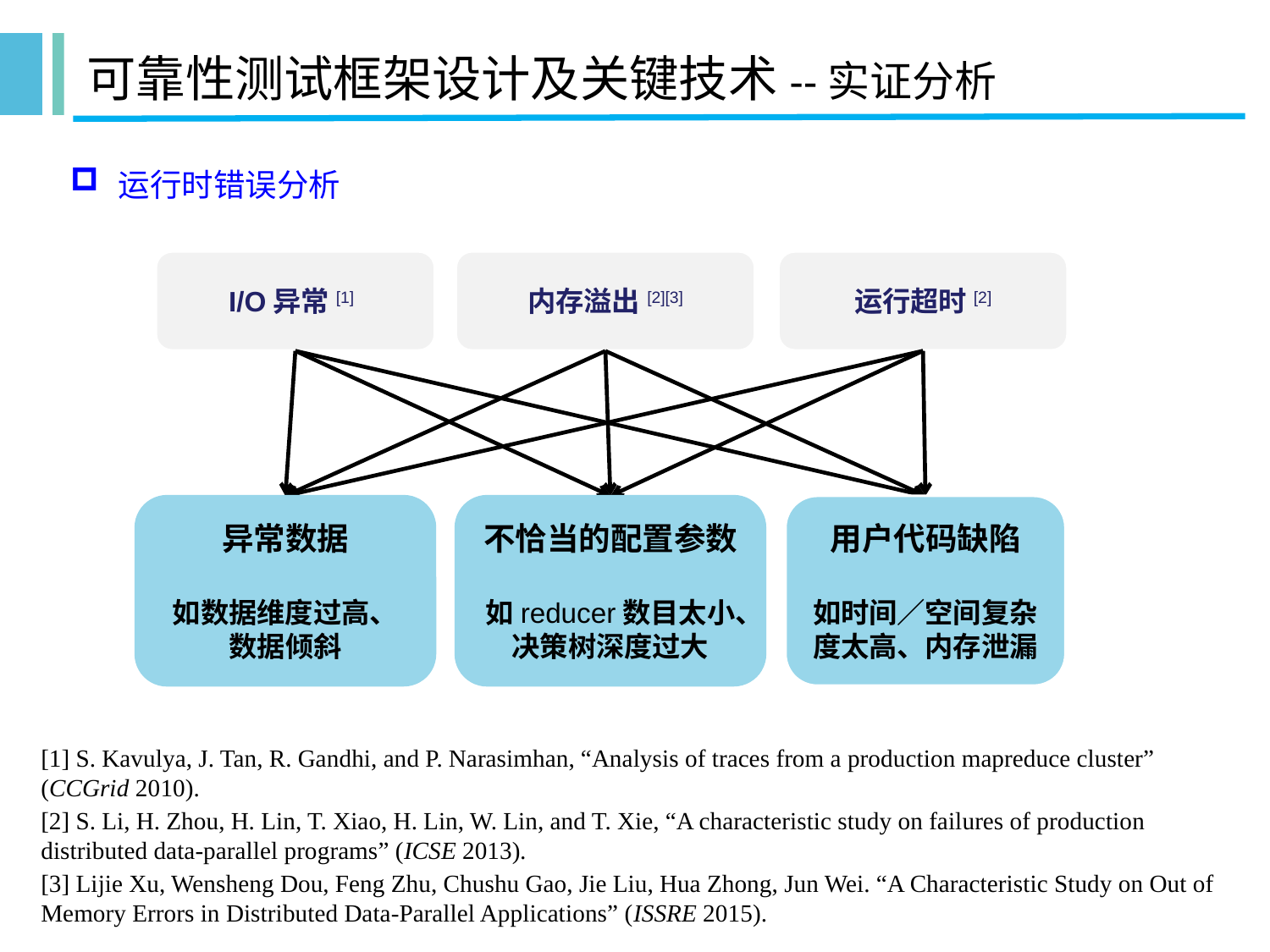

# 可靠性测试框架设计及关键技术--实证分析
运行时错误分析
内存溢出[2][3]
I/O异常[1]
运行超时[2]
异常数据

如数据维度过高、
数据倾斜
不恰当的配置参数

如reducer数目太小、决策树深度过大
用户代码缺陷

如时间／空间复杂度太高、内存泄漏
[1] S. Kavulya, J. Tan, R. Gandhi, and P. Narasimhan, “Analysis of traces from a production mapreduce cluster” (CCGrid 2010).
[2] S. Li, H. Zhou, H. Lin, T. Xiao, H. Lin, W. Lin, and T. Xie, “A characteristic study on failures of production distributed data-parallel programs” (ICSE 2013).
[3] Lijie Xu, Wensheng Dou, Feng Zhu, Chushu Gao, Jie Liu, Hua Zhong, Jun Wei. “A Characteristic Study on Out of Memory Errors in Distributed Data-Parallel Applications” (ISSRE 2015).